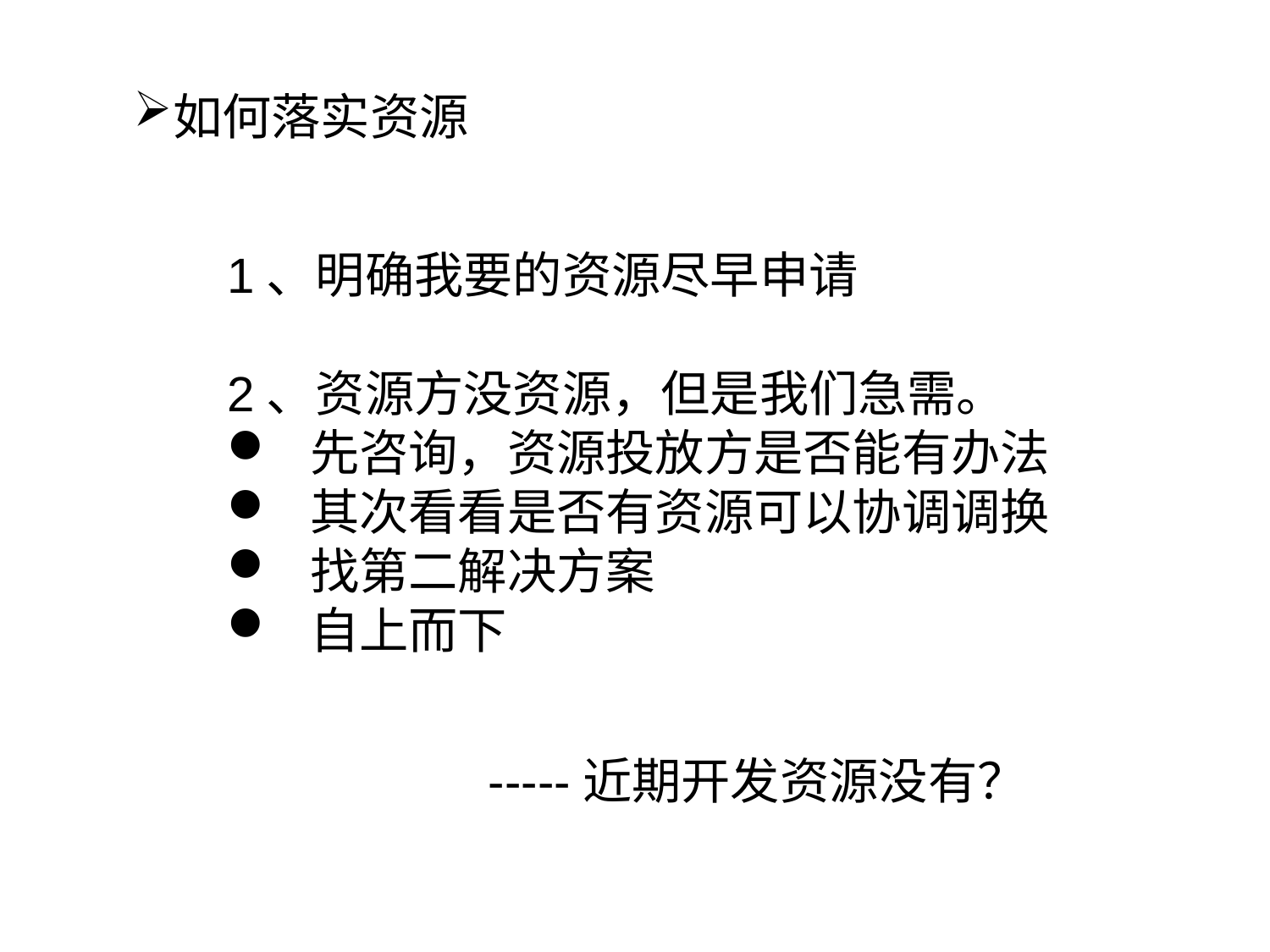

如何落实资源
1、明确我要的资源尽早申请

2、资源方没资源，但是我们急需。
  先咨询，资源投放方是否能有办法
  其次看看是否有资源可以协调调换
  找第二解决方案
  自上而下
-----近期开发资源没有？